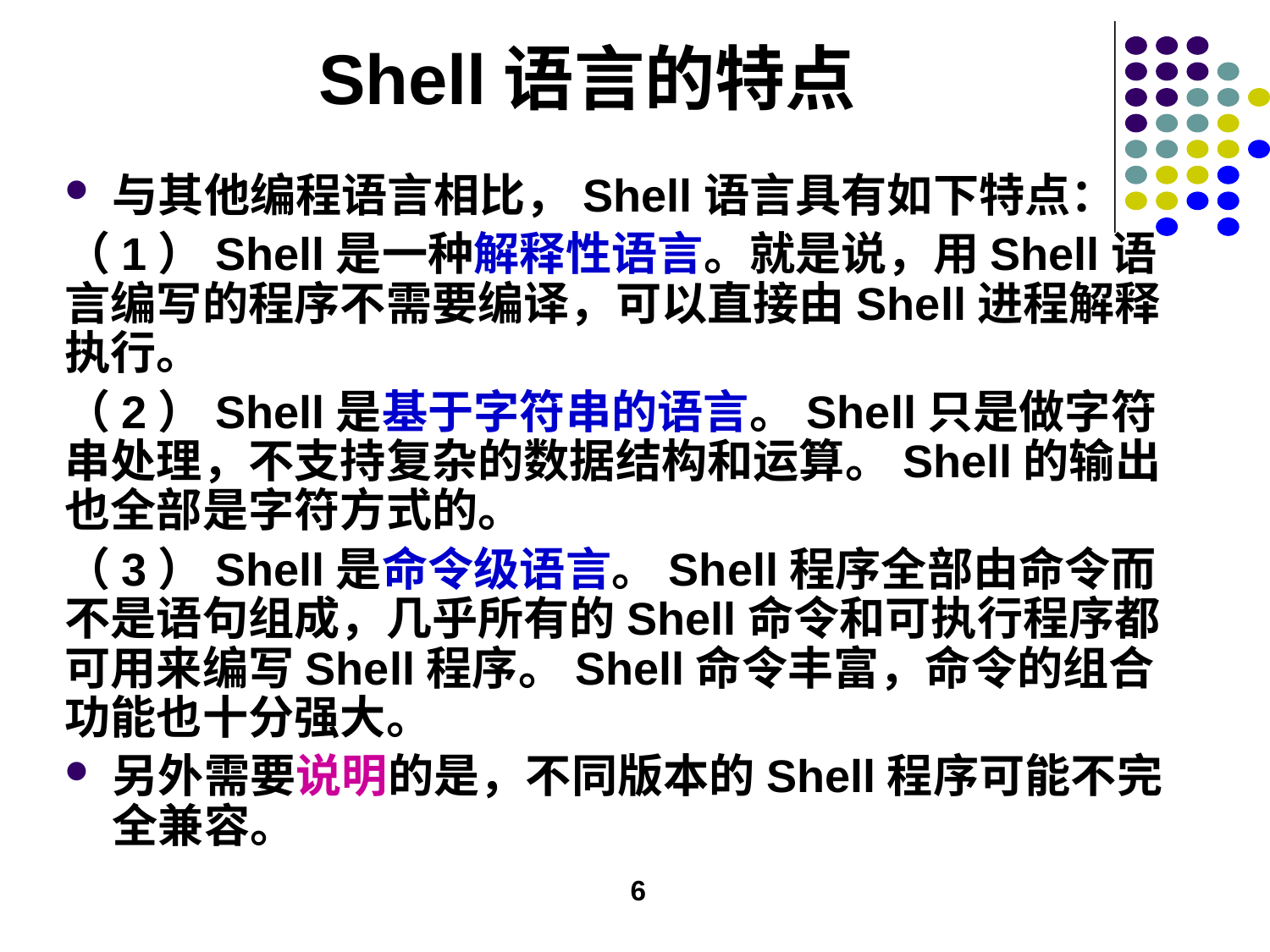

# Shell语言的特点
与其他编程语言相比，Shell语言具有如下特点：
（1）Shell是一种解释性语言。就是说，用Shell语言编写的程序不需要编译，可以直接由Shell进程解释执行。
（2）Shell是基于字符串的语言。Shell只是做字符串处理，不支持复杂的数据结构和运算。Shell的输出也全部是字符方式的。
（3）Shell是命令级语言。Shell程序全部由命令而不是语句组成，几乎所有的Shell命令和可执行程序都可用来编写Shell程序。Shell命令丰富，命令的组合功能也十分强大。
另外需要说明的是，不同版本的Shell程序可能不完全兼容。
6